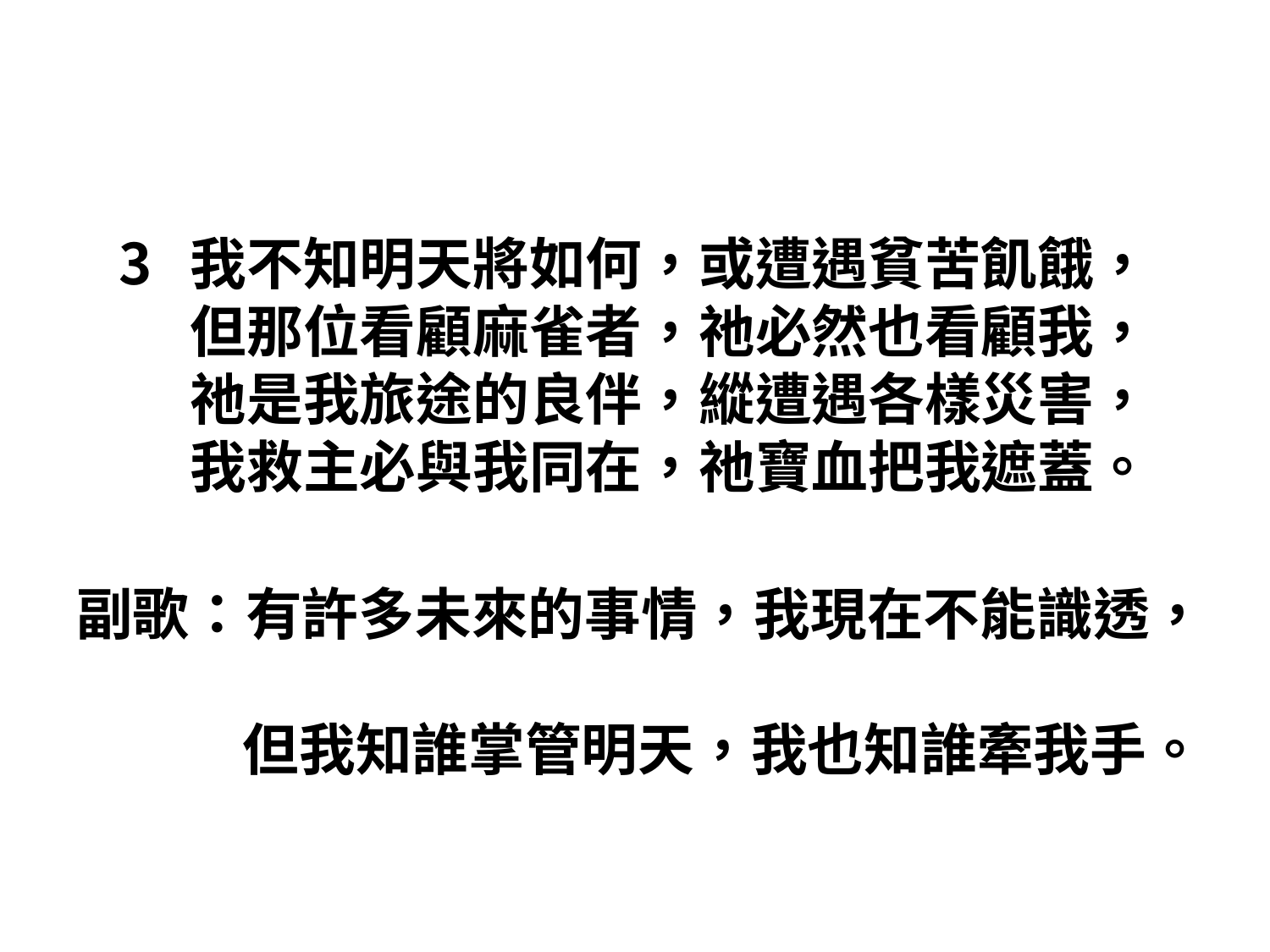

#
我不知明天將如何，或遭遇貧苦飢餓，
但那位看顧麻雀者，祂必然也看顧我，
祂是我旅途的良伴，縱遭遇各樣災害，
我救主必與我同在，祂寶血把我遮蓋。
副歌：有許多未來的事情，我現在不能識透，
　   但我知誰掌管明天，我也知誰牽我手。